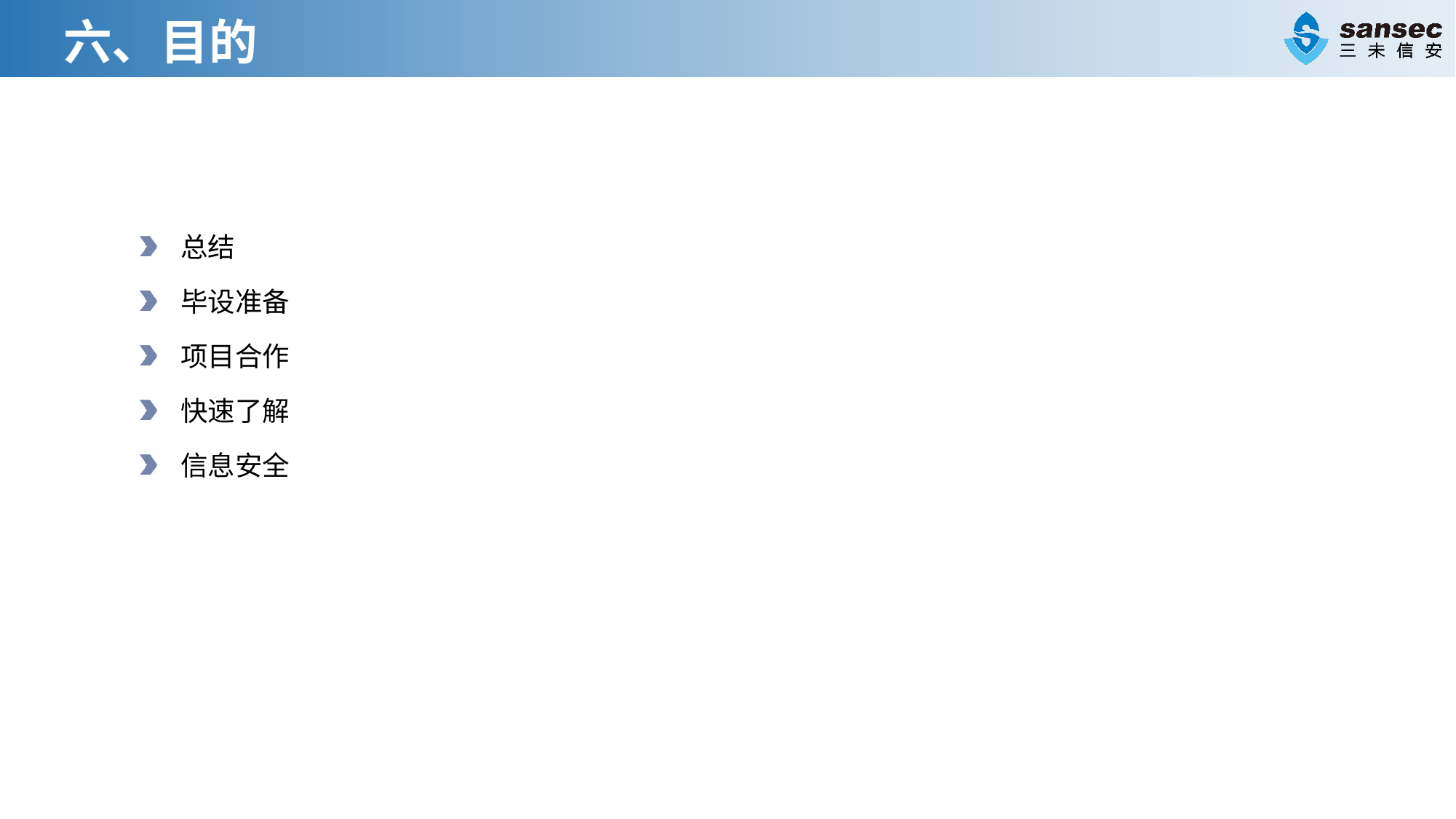

# 六、目的
总结
毕设准备
项目合作
快速了解
信息安全